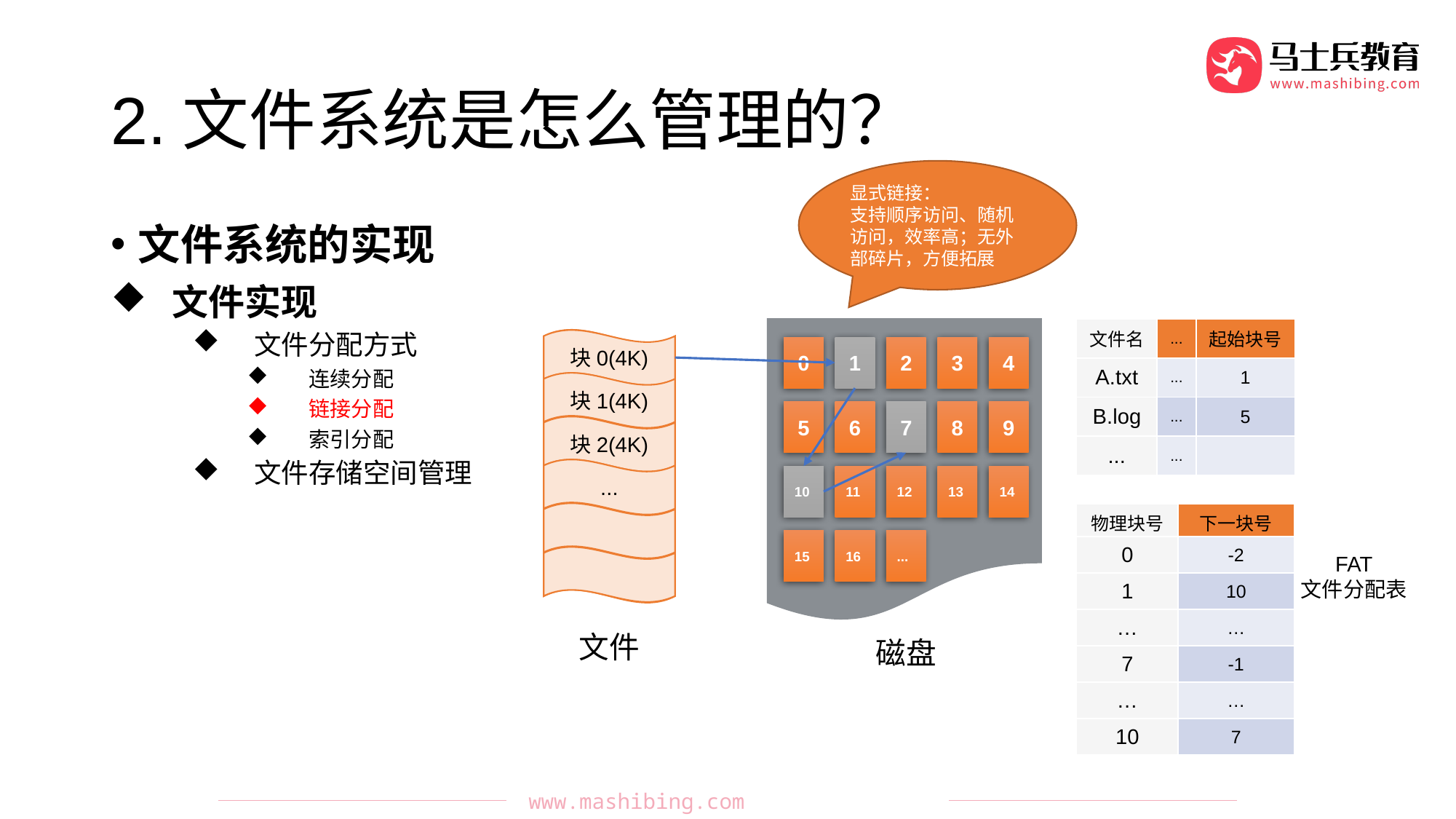

# 2.文件系统是怎么管理的？
显式链接：
支持顺序访问、随机访问，效率高；无外部碎片，方便拓展
文件系统的实现
文件实现
文件分配方式
连续分配
链接分配
索引分配
文件存储空间管理

0
1
2
3
4
5
6
7
8
9
10
11
12
13
14
15
16
...
| 文件名 | ... | 起始块号 |
| --- | --- | --- |
| A.txt | ... | 1 |
| B.log | ... | 5 |
| ... | ... |  |

块0(4K)
块1(4K)
块2(4K)
...

| 物理块号 | 下一块号 |
| --- | --- |
| 0 | -2 |
| 1 | 10 |
| … | … |
| 7 | -1 |
| … | … |
| 10 | 7 |
FAT
文件分配表
文件
磁盘